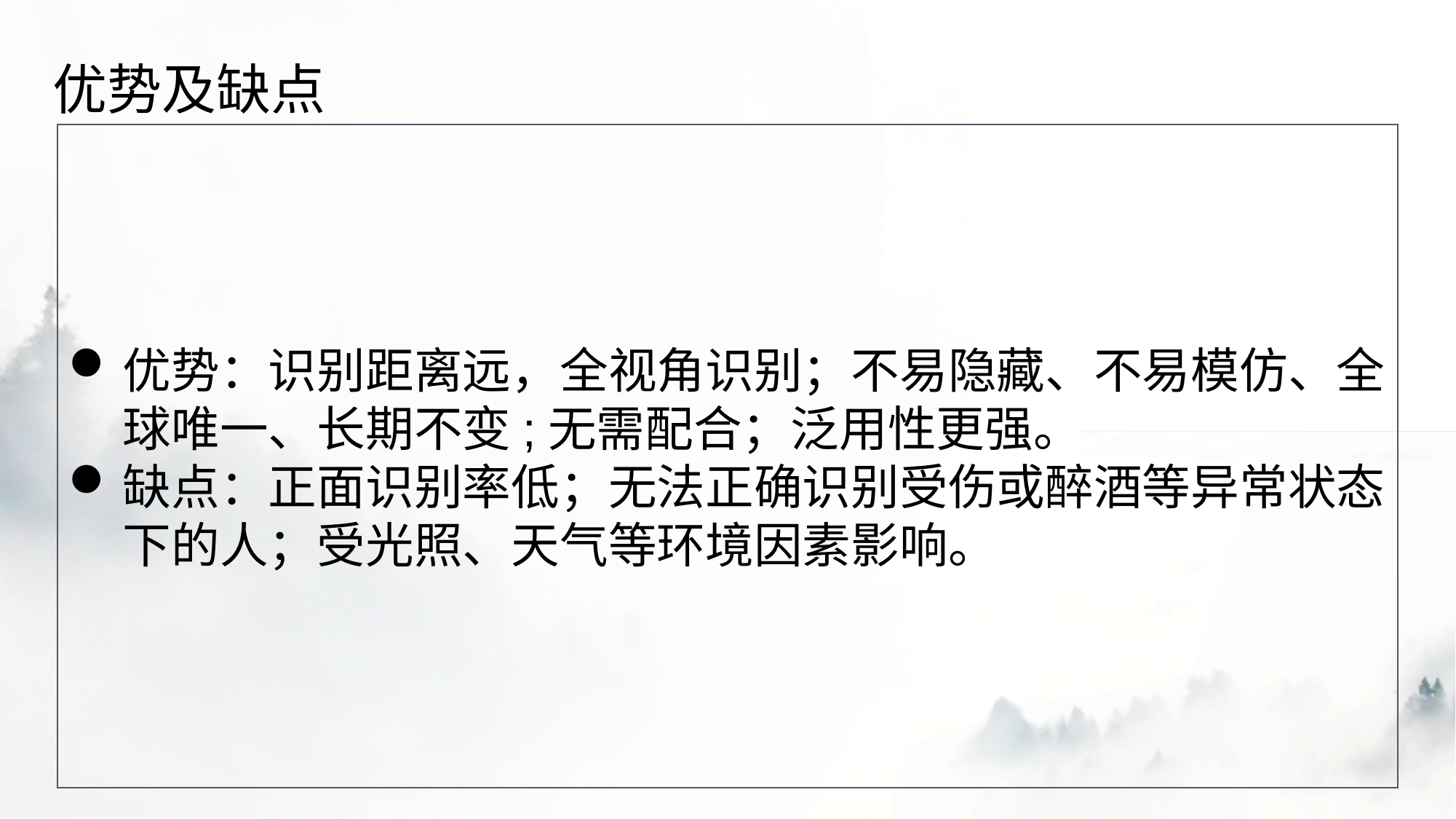

优势及缺点
优势：识别距离远，全视角识别；不易隐藏、不易模仿、全球唯一、长期不变;无需配合；泛用性更强。
缺点：正面识别率低；无法正确识别受伤或醉酒等异常状态下的人；受光照、天气等环境因素影响。